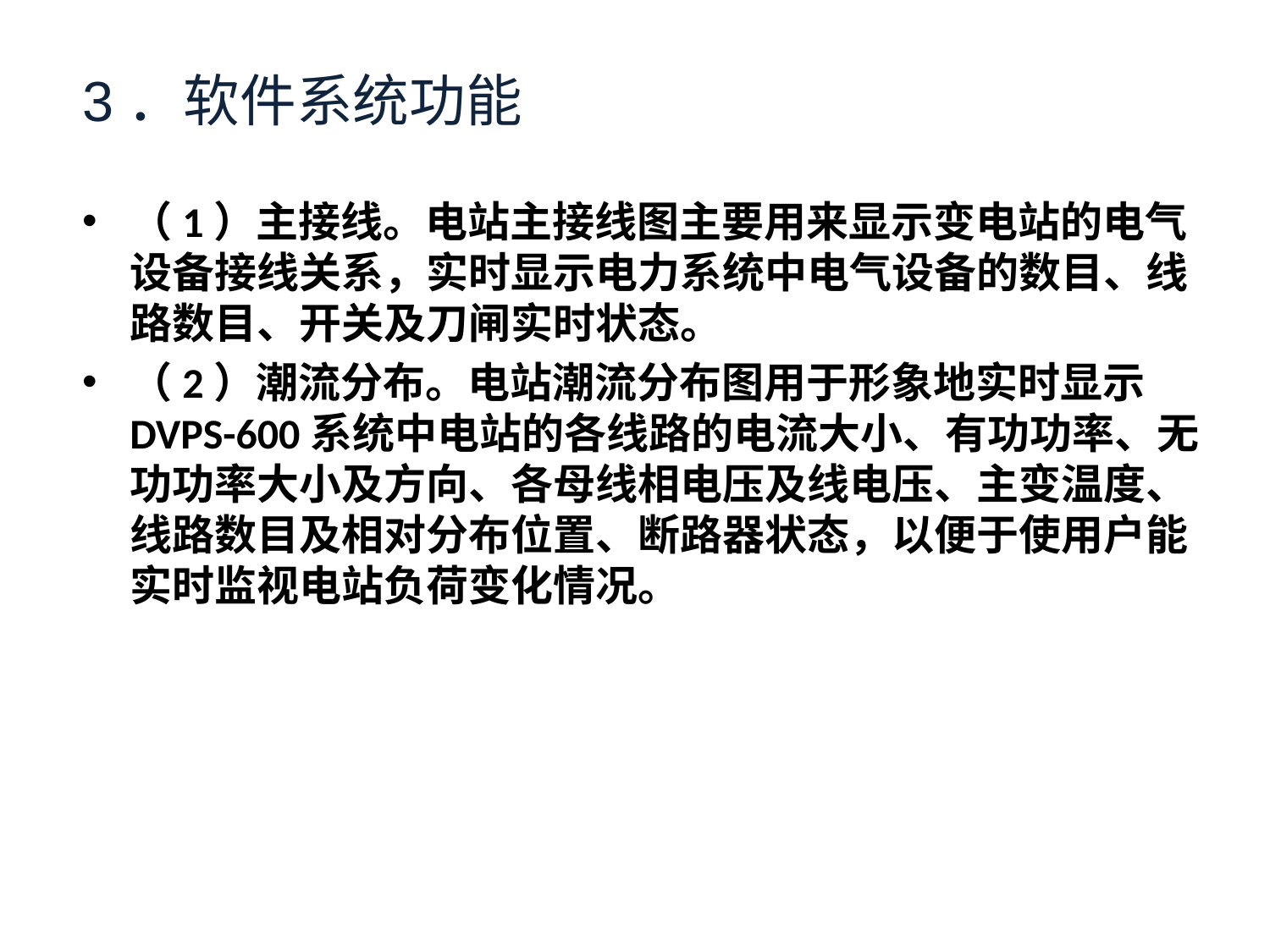

# 3．软件系统功能
（1）主接线。电站主接线图主要用来显示变电站的电气设备接线关系，实时显示电力系统中电气设备的数目、线路数目、开关及刀闸实时状态。
（2）潮流分布。电站潮流分布图用于形象地实时显示DVPS-600系统中电站的各线路的电流大小、有功功率、无功功率大小及方向、各母线相电压及线电压、主变温度、线路数目及相对分布位置、断路器状态，以便于使用户能实时监视电站负荷变化情况。